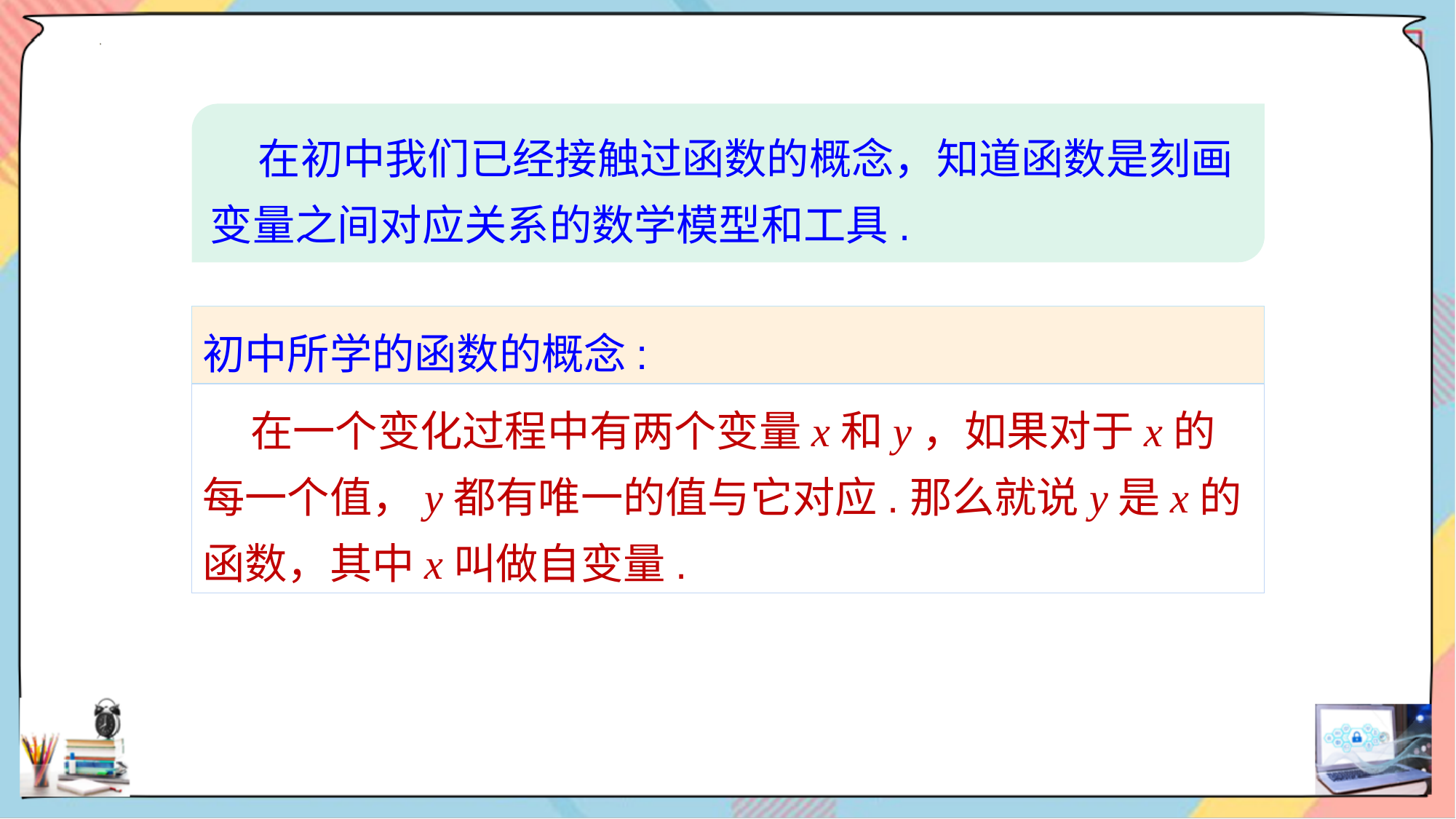

在初中我们已经接触过函数的概念，知道函数是刻画变量之间对应关系的数学模型和工具.
初中所学的函数的概念:
    在一个变化过程中有两个变量x和y，如果对于x的每一个值，y都有唯一的值与它对应.那么就说y是x的函数，其中x叫做自变量.